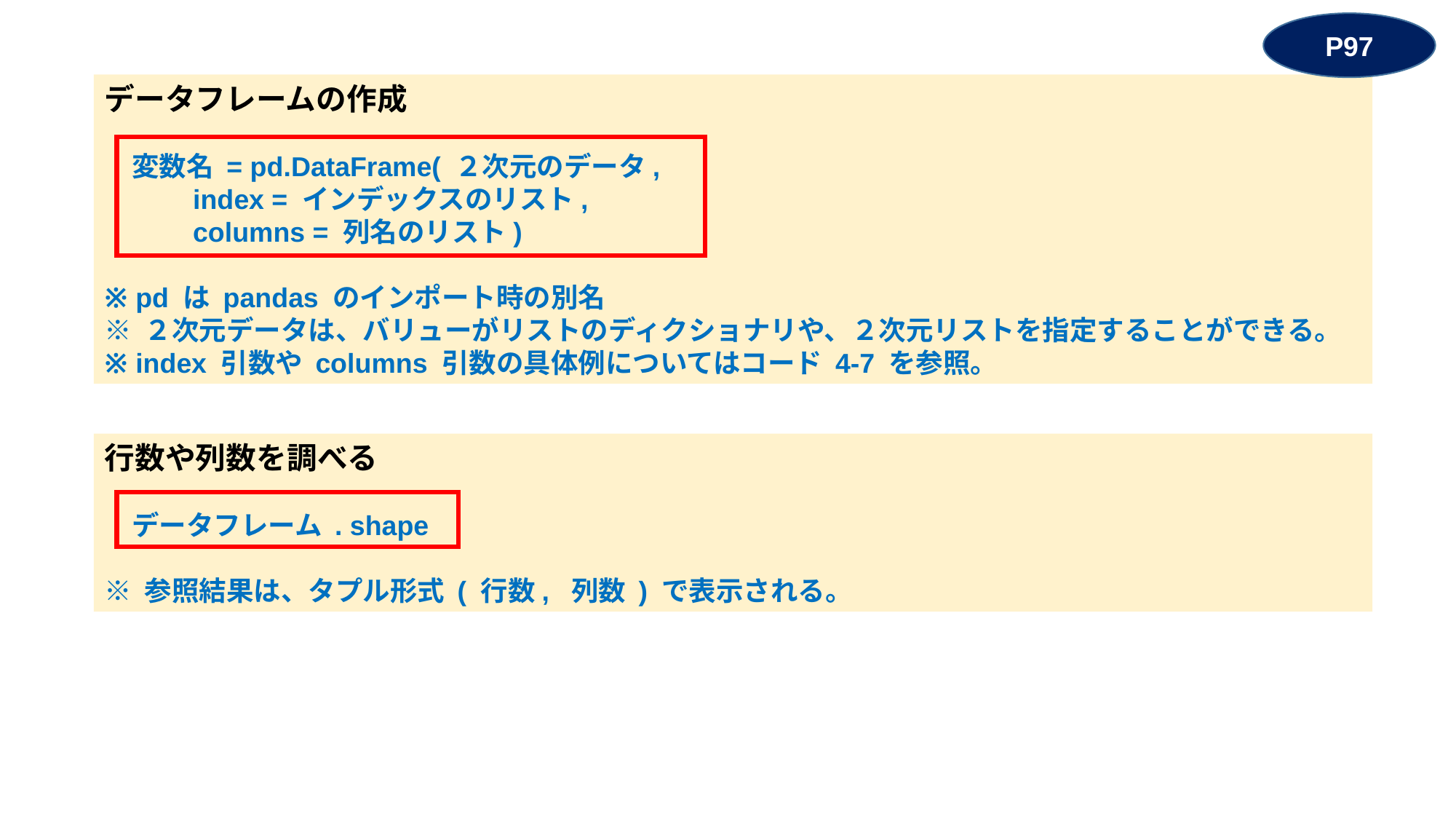

P97
データフレームの作成

　変数名 = pd.DataFrame( ２次元のデータ,
　　　index = インデックスのリスト,
　　　columns = 列名のリスト)

※ pd は pandas のインポート時の別名
※ ２次元データは、バリューがリストのディクショナリや、２次元リストを指定することができる。
※ index 引数や columns 引数の具体例についてはコード 4-7 を参照。

行数や列数を調べる

　データフレーム . shape

※ 参照結果は、タプル形式 ( 行数,  列数 ) で表示される。